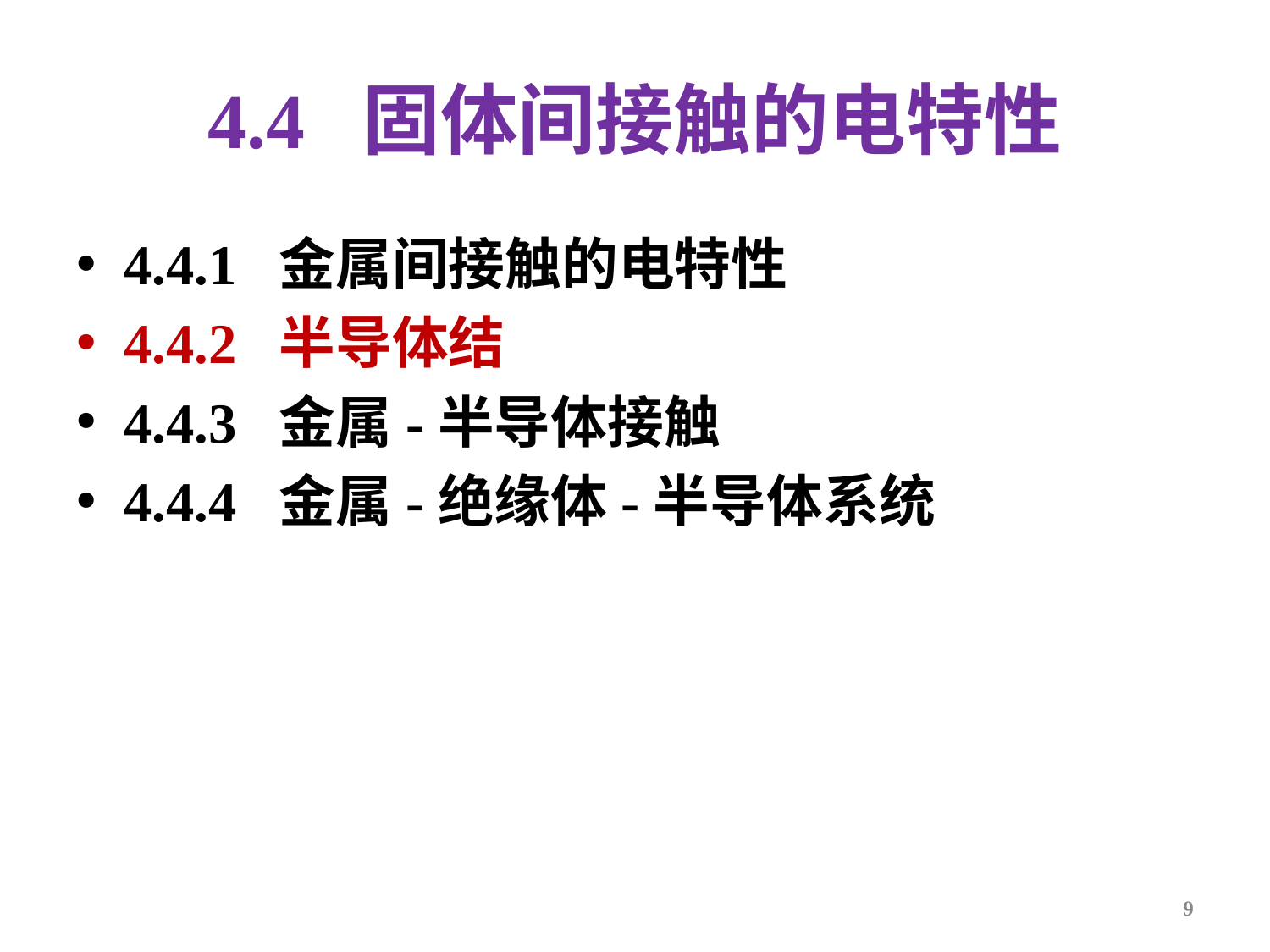

# 4.4  固体间接触的电特性
4.4.1  金属间接触的电特性
4.4.2  半导体结
4.4.3  金属-半导体接触
4.4.4  金属-绝缘体-半导体系统
9